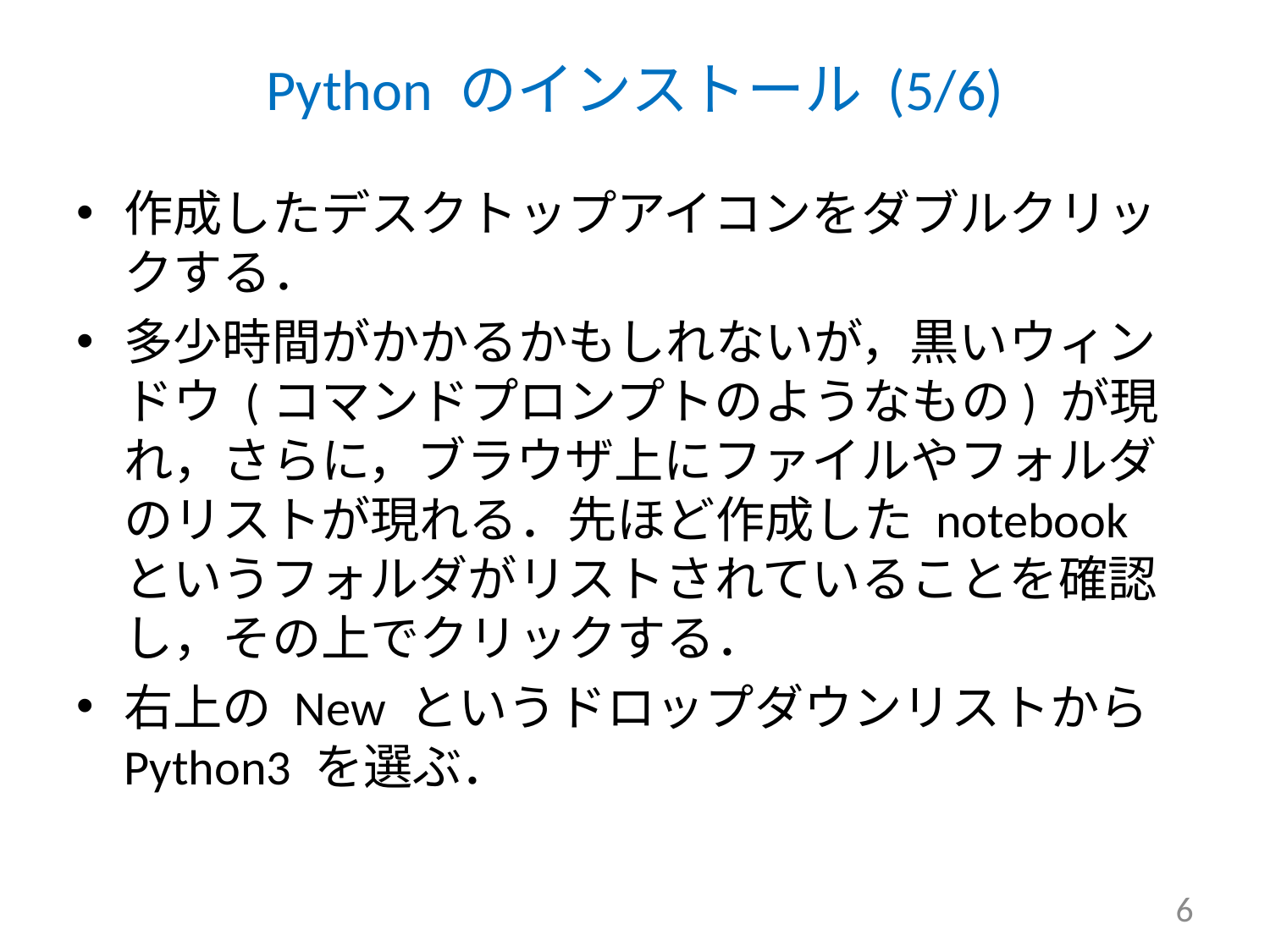

# Python のインストール (5/6)
作成したデスクトップアイコンをダブルクリックする．
多少時間がかかるかもしれないが，黒いウィンドウ (コマンドプロンプトのようなもの) が現れ，さらに，ブラウザ上にファイルやフォルダのリストが現れる．先ほど作成した notebook というフォルダがリストされていることを確認し，その上でクリックする．
右上の New というドロップダウンリストから Python3 を選ぶ．
6